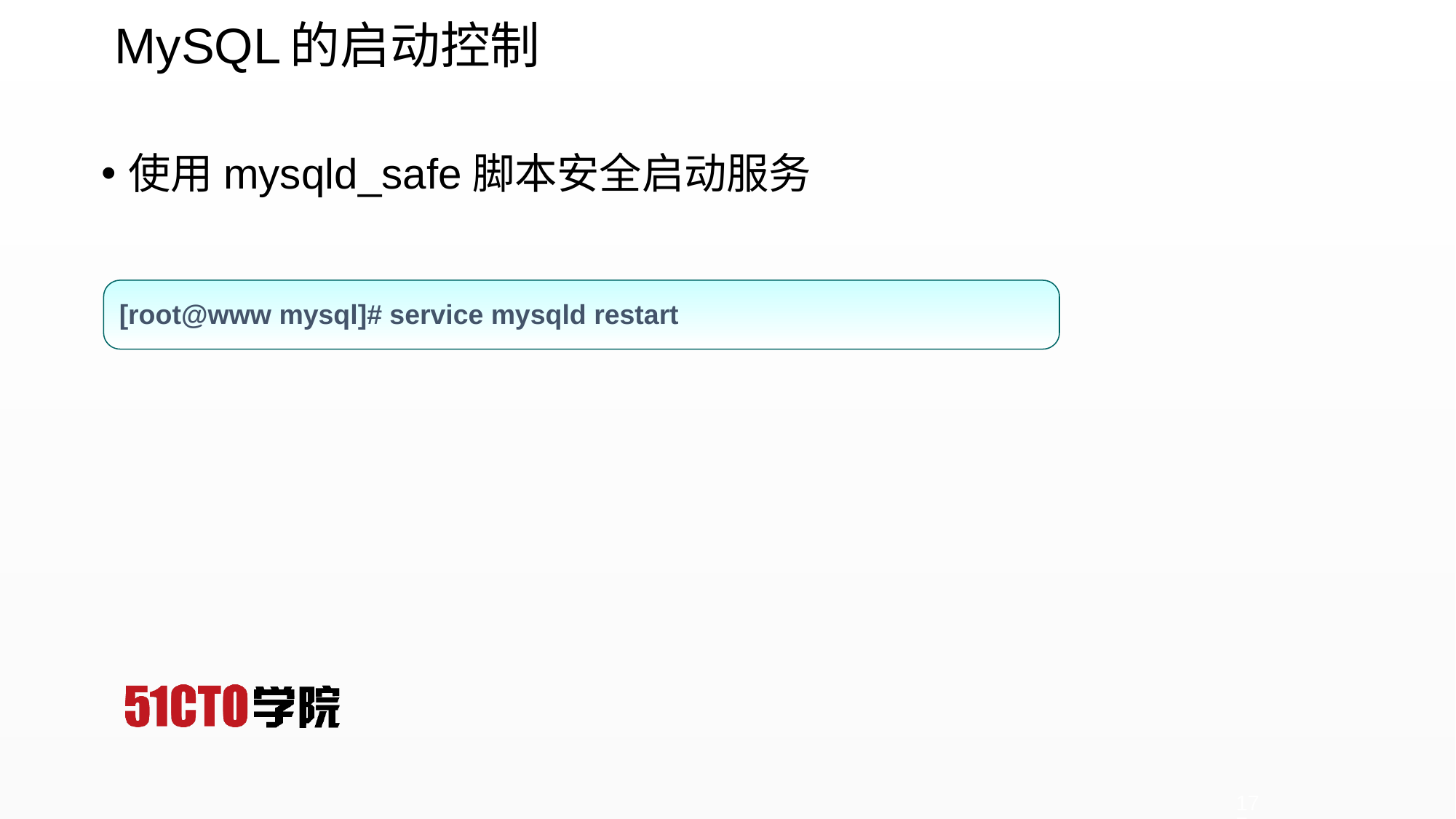

# MySQL的启动控制
使用mysqld_safe脚本安全启动服务
[root@www mysql]# service mysqld restart

177